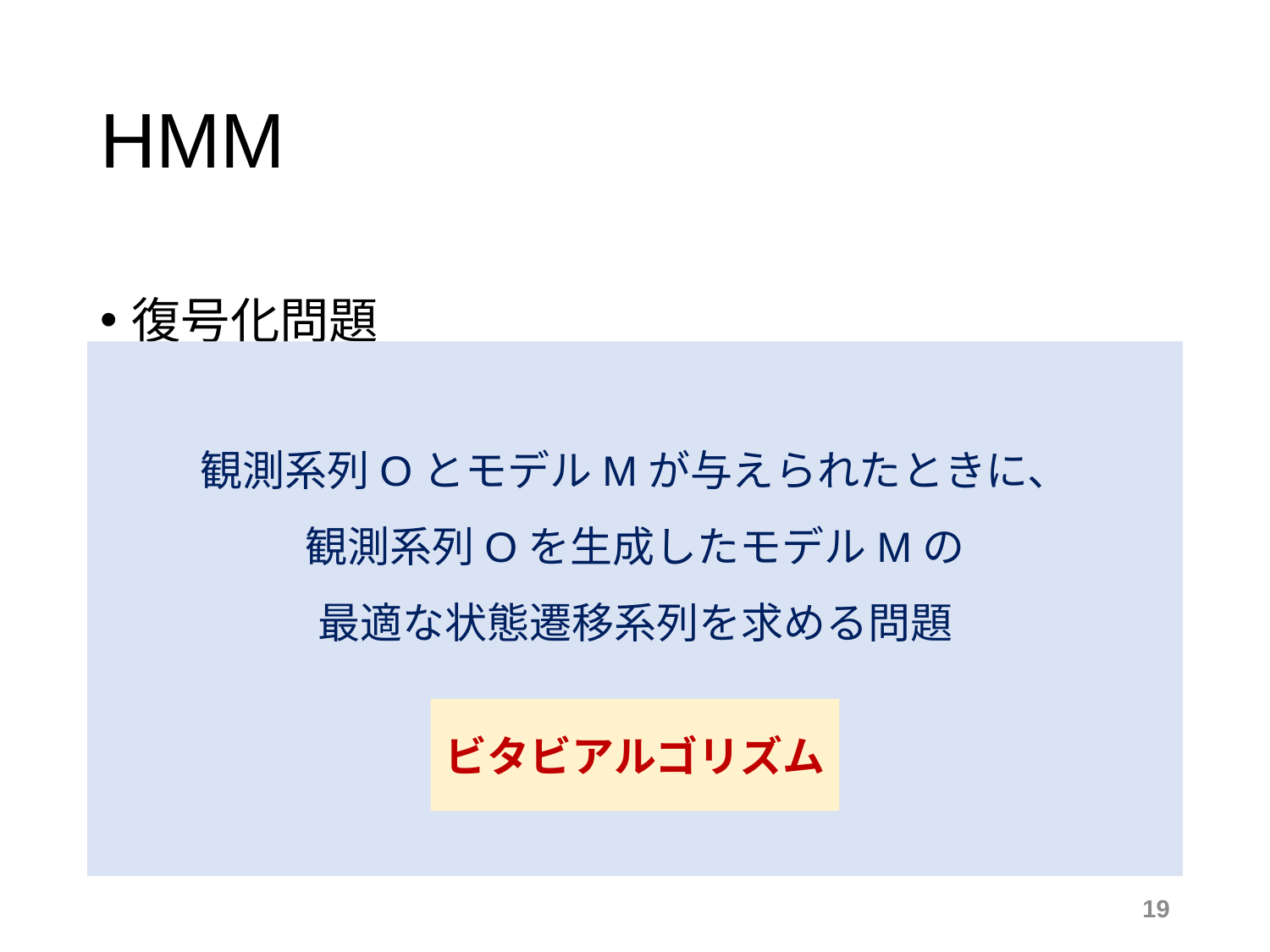

# HMM
復号化問題

観測系列OとモデルMが与えられたときに、
観測系列Oを生成したモデルMの
最適な状態遷移系列を求める問題

ビタビアルゴリズム
19